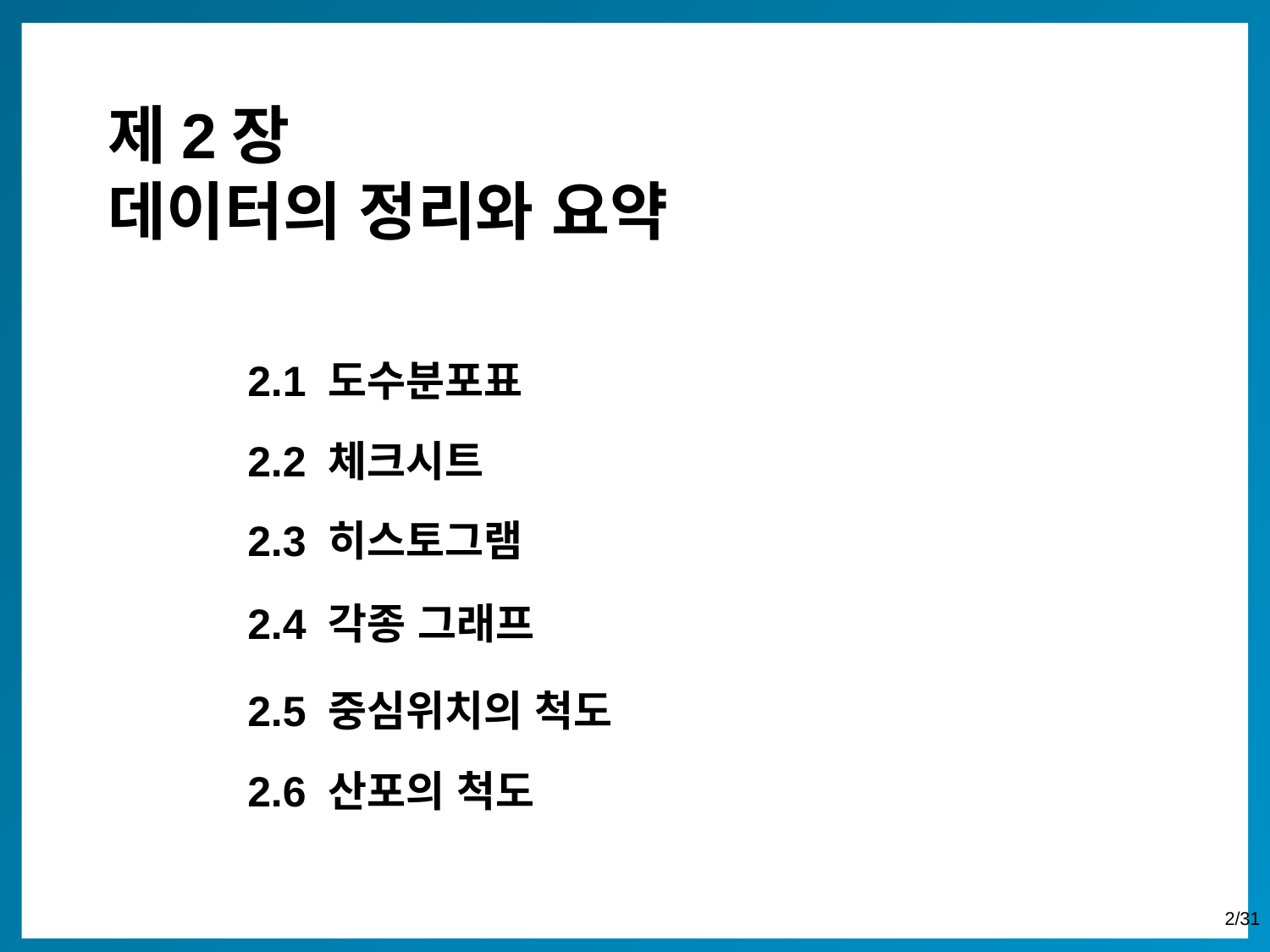

제2장
데이터의 정리와 요약
2.1 도수분포표
2.2 체크시트
2.3 히스토그램
2.4 각종 그래프
2.5 중심위치의 척도
2.6 산포의 척도